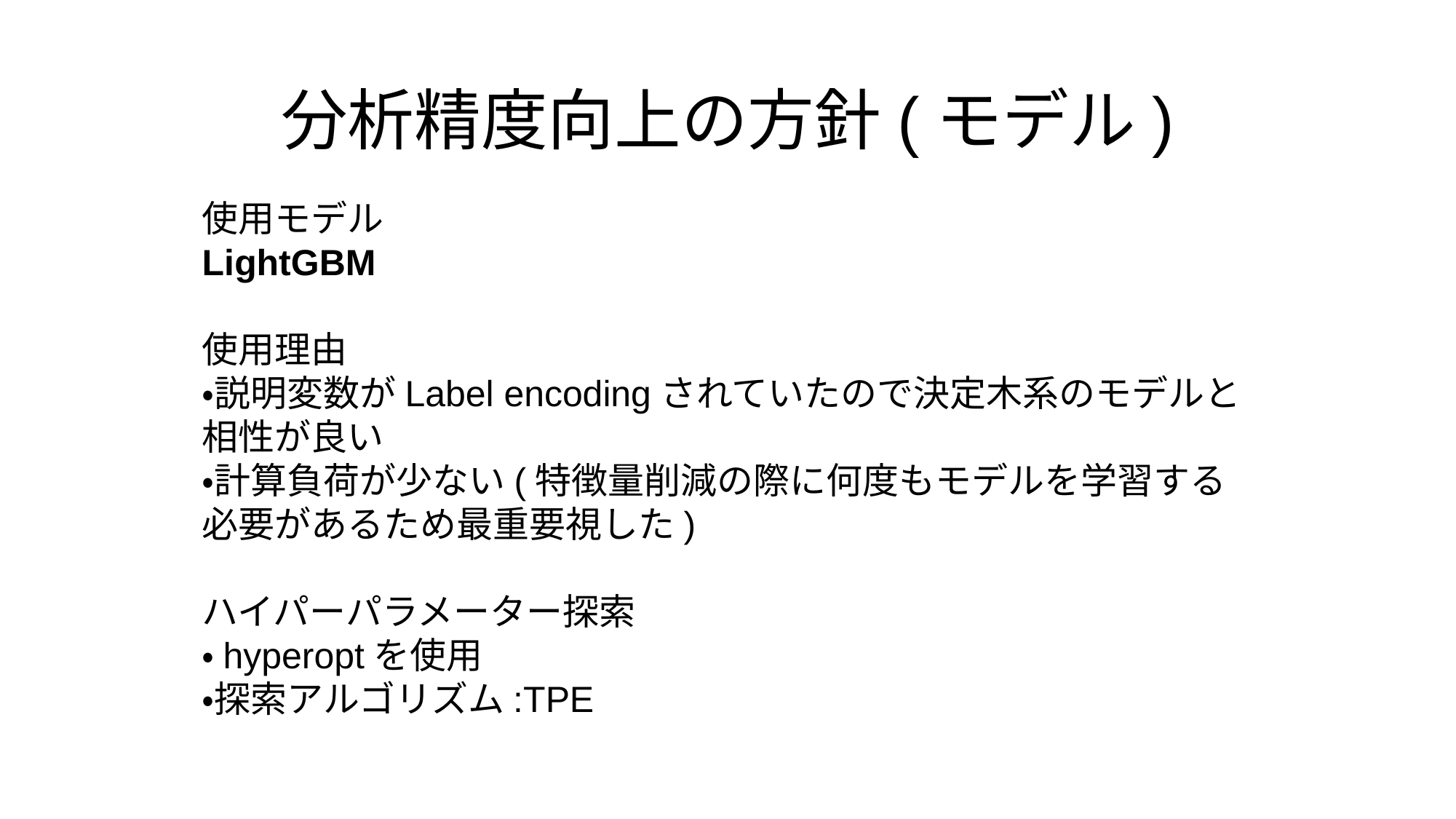

# 分析精度向上の方針(モデル)
使用モデル
LightGBM

使用理由
・説明変数がLabel encodingされていたので決定木系のモデルと相性が良い
・計算負荷が少ない(特徴量削減の際に何度もモデルを学習する必要があるため最重要視した)

ハイパーパラメーター探索
・hyperoptを使用
・探索アルゴリズム:TPE